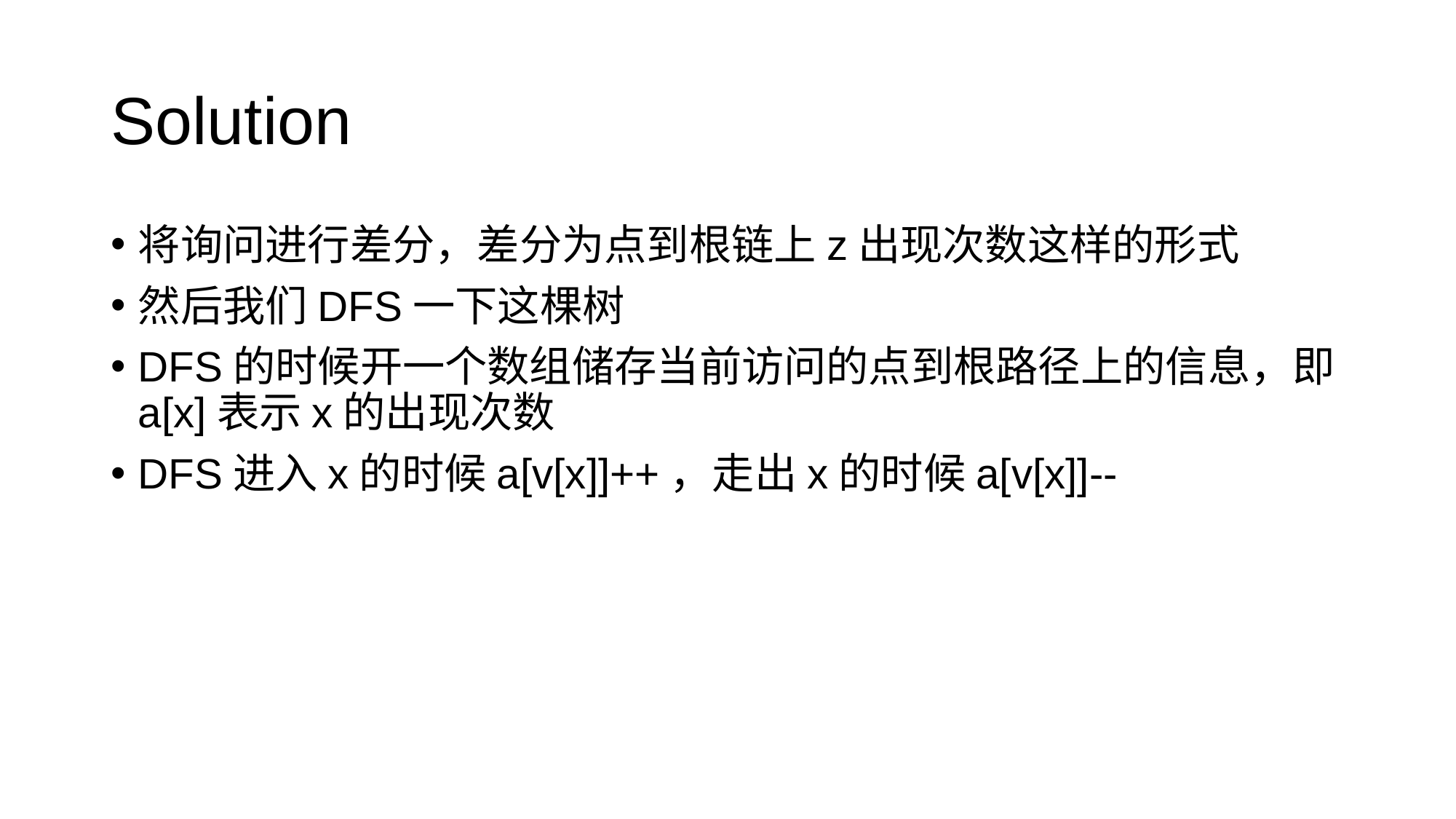

# Solution
将询问进行差分，差分为点到根链上z出现次数这样的形式
然后我们DFS一下这棵树
DFS的时候开一个数组储存当前访问的点到根路径上的信息，即a[x]表示x的出现次数
DFS进入x的时候a[v[x]]++，走出x的时候a[v[x]]--